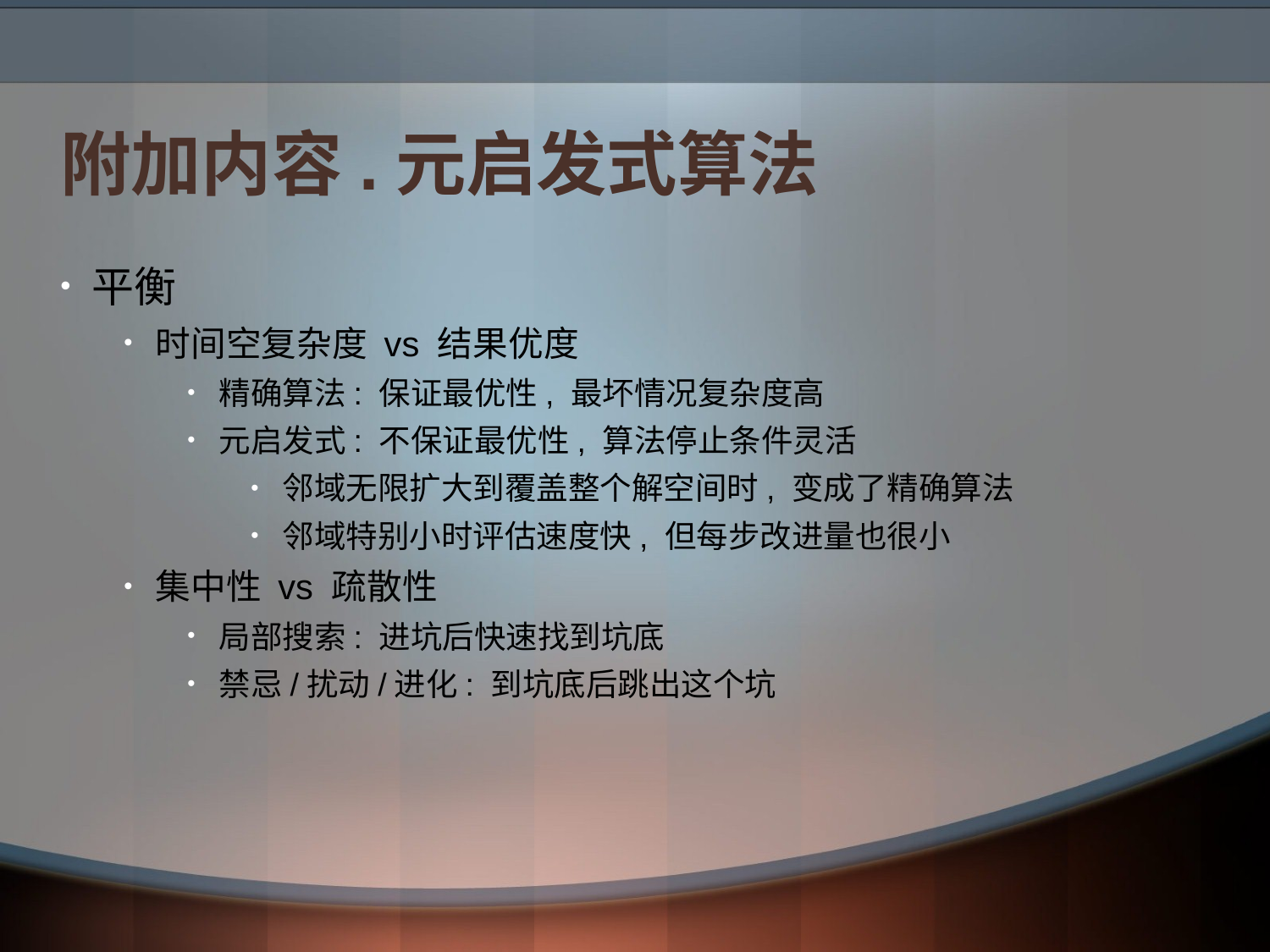

# 附加内容.元启发式算法
平衡
时间空复杂度 vs 结果优度
精确算法: 保证最优性, 最坏情况复杂度高
元启发式: 不保证最优性, 算法停止条件灵活
邻域无限扩大到覆盖整个解空间时, 变成了精确算法
邻域特别小时评估速度快, 但每步改进量也很小
集中性 vs 疏散性
局部搜索: 进坑后快速找到坑底
禁忌/扰动/进化: 到坑底后跳出这个坑